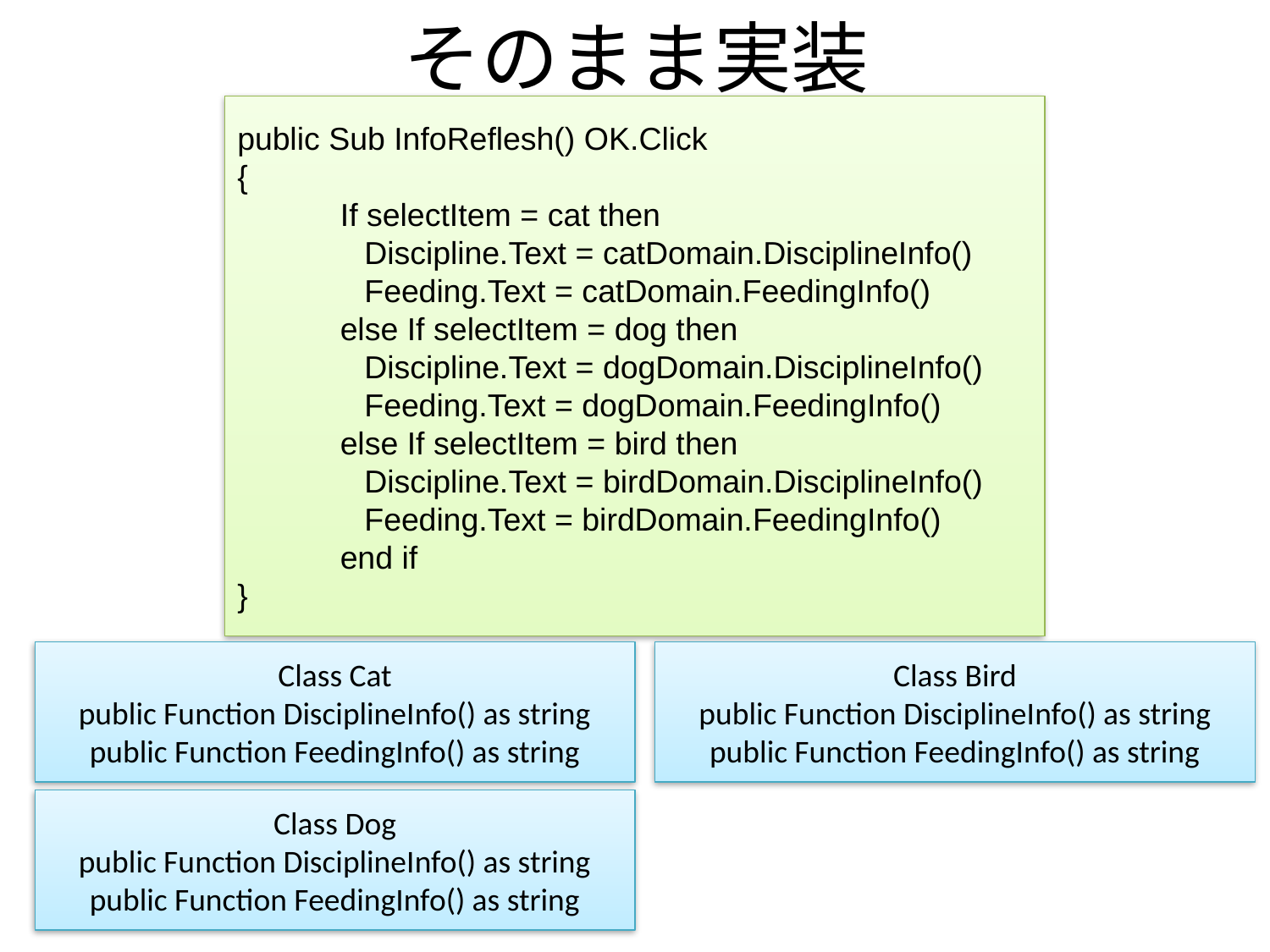

# そのまま実装
public Sub InfoReflesh() OK.Click
{
　　　If selectItem = cat then
	Discipline.Text = catDomain.DisciplineInfo()
	Feeding.Text = catDomain.FeedingInfo()
　　　else If selectItem = dog then
	Discipline.Text = dogDomain.DisciplineInfo()
	Feeding.Text = dogDomain.FeedingInfo()
　　　else If selectItem = bird then
	Discipline.Text = birdDomain.DisciplineInfo()
	Feeding.Text = birdDomain.FeedingInfo()
　　　end if
}
Class Cat
public Function DisciplineInfo() as string
public Function FeedingInfo() as string
Class Bird
public Function DisciplineInfo() as string
public Function FeedingInfo() as string
Class Dog
public Function DisciplineInfo() as string
public Function FeedingInfo() as string